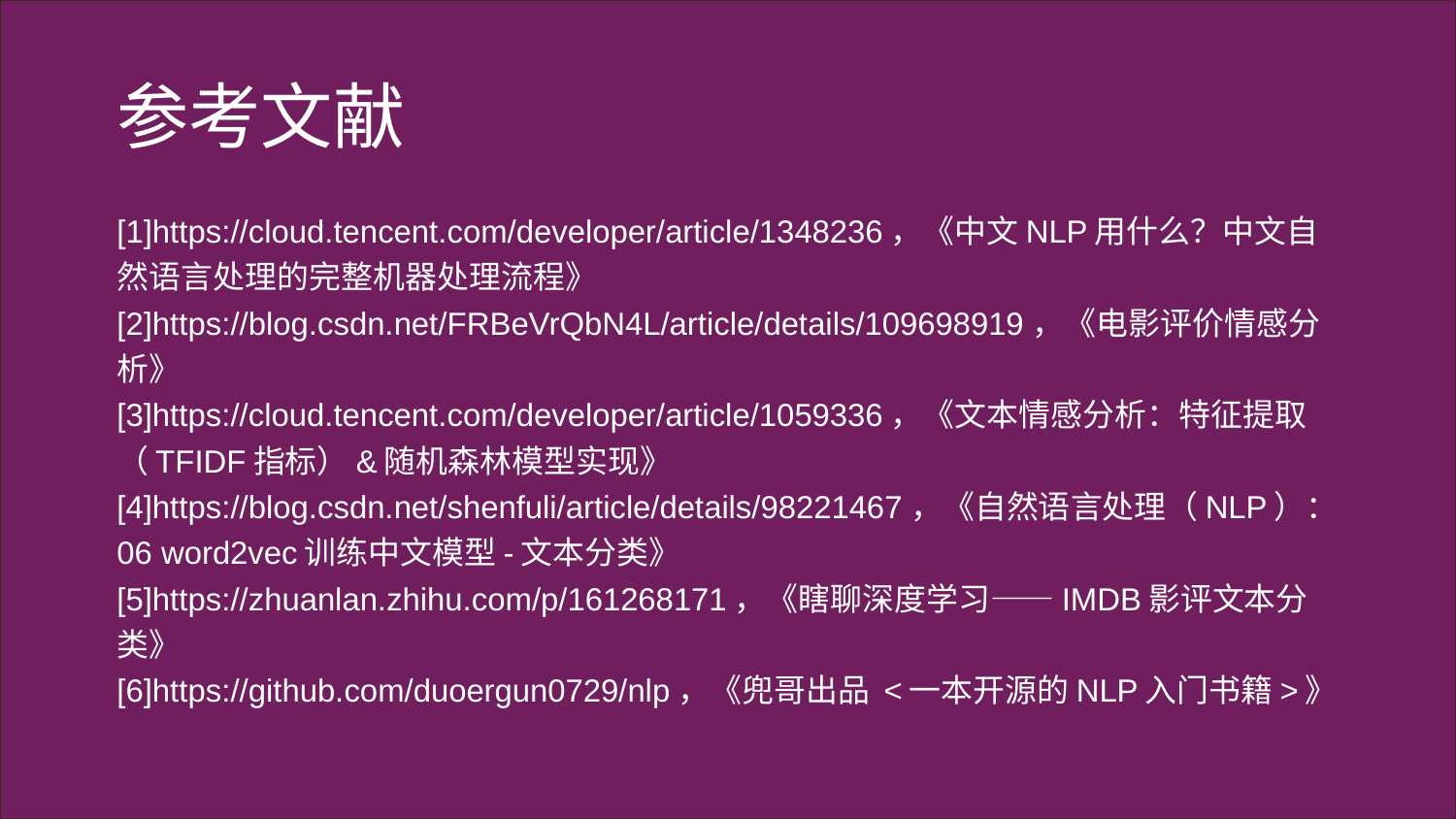

参考文献

[1]https://cloud.tencent.com/developer/article/1348236，《中文NLP用什么？中文自然语言处理的完整机器处理流程》
[2]https://blog.csdn.net/FRBeVrQbN4L/article/details/109698919，《电影评价情感分析》
[3]https://cloud.tencent.com/developer/article/1059336，《文本情感分析：特征提取（TFIDF指标）&随机森林模型实现》
[4]https://blog.csdn.net/shenfuli/article/details/98221467，《自然语言处理（NLP）：06 word2vec训练中文模型-文本分类》
[5]https://zhuanlan.zhihu.com/p/161268171，《瞎聊深度学习——IMDB影评文本分类》
[6]https://github.com/duoergun0729/nlp，《兜哥出品 <一本开源的NLP入门书籍>》

26